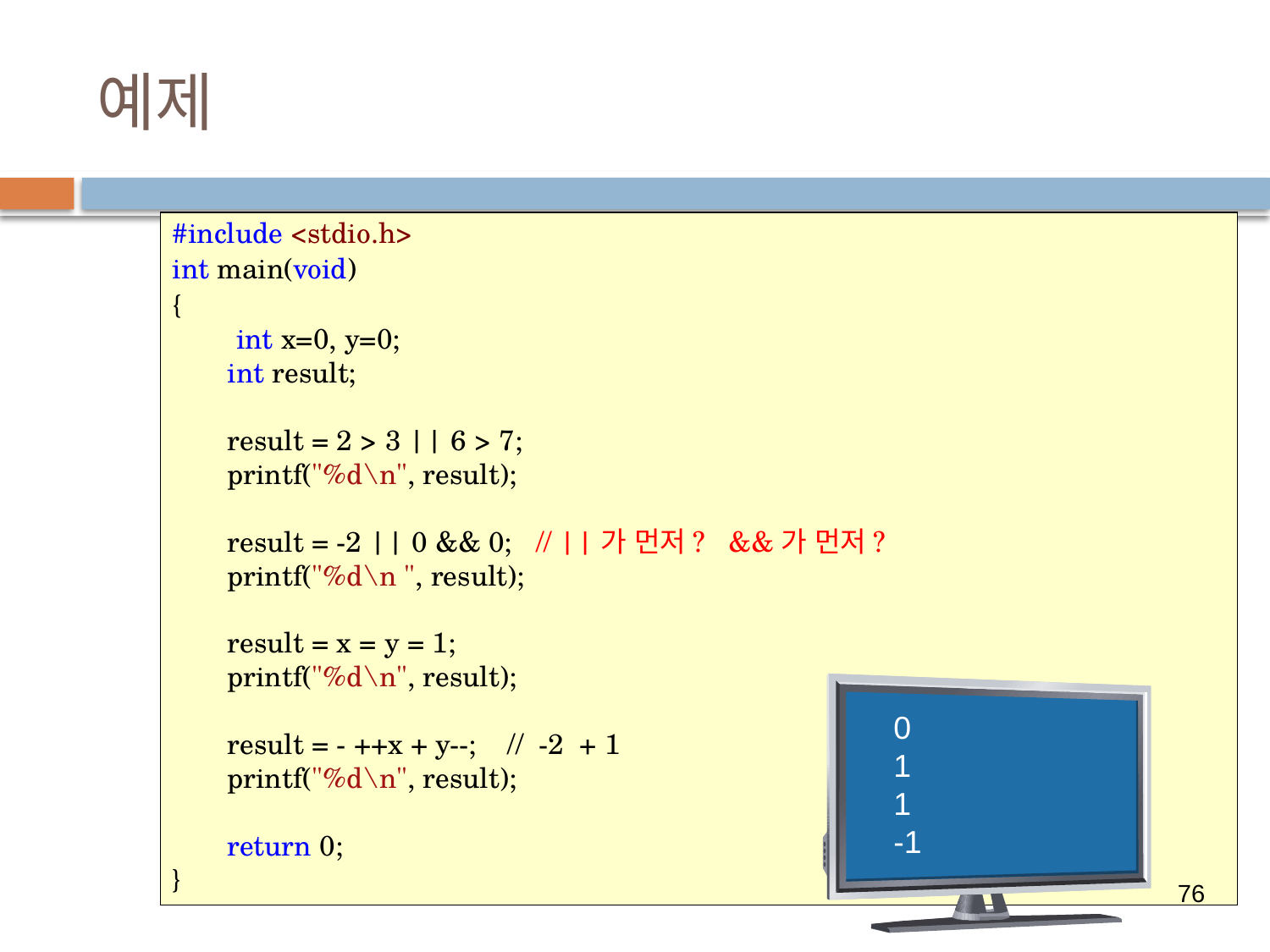

# 예제
#include <stdio.h>
int main(void)
{
       int x=0, y=0;
       int result;

       result = 2 > 3 || 6 > 7;
       printf("%d\n", result);

       result = -2 || 0 && 0;   // ||가 먼저?   &&가 먼저?
       printf("%d\n ", result);

       result = x = y = 1;
       printf("%d\n", result);

       result = - ++x + y--;    //  -2  + 1
       printf("%d\n", result);

       return 0;
}

0
1
1
-1
76